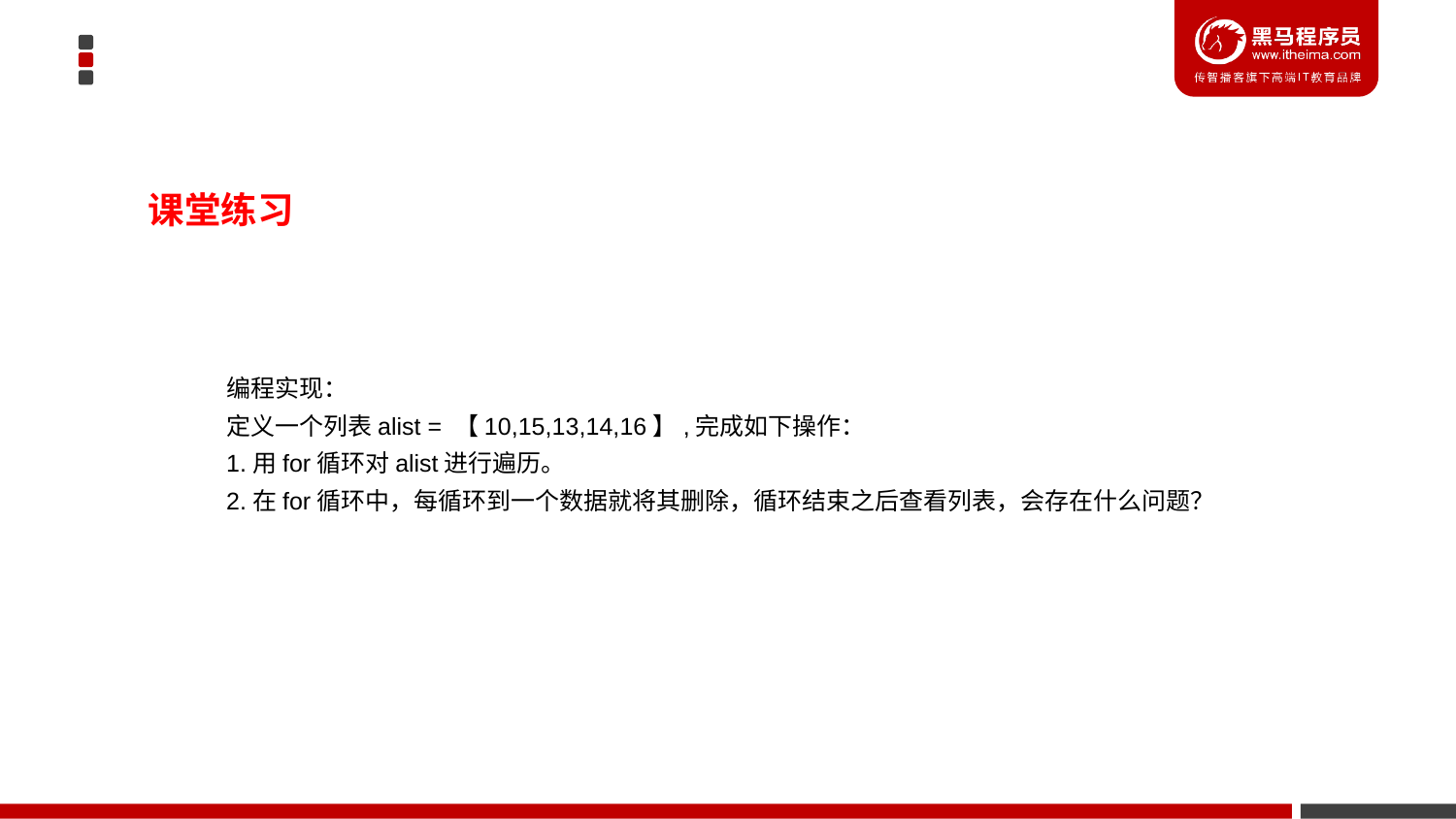

课堂练习
编程实现：
定义一个列表alist = 【10,15,13,14,16】,完成如下操作：
1.用for循环对alist进行遍历。
2.在for循环中，每循环到一个数据就将其删除，循环结束之后查看列表，会存在什么问题？